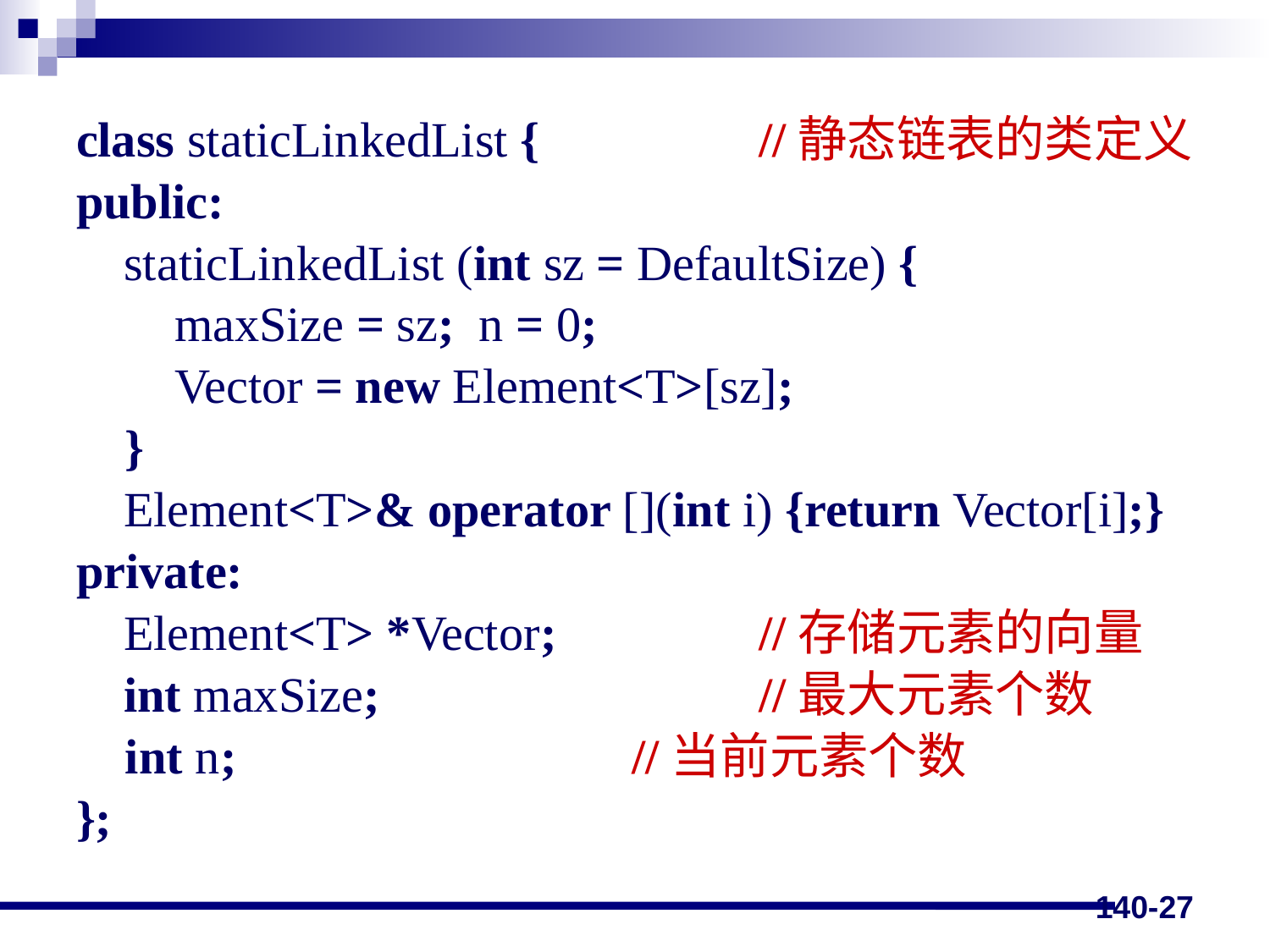

class staticLinkedList {		//静态链表的类定义
public:
	staticLinkedList (int sz = DefaultSize) {
        maxSize = sz;  n = 0;
        Vector = new Element<T>[sz];
    }
	Element<T>& operator [](int i) {return Vector[i];}
private:
	Element<T> *Vector;		//存储元素的向量
	int maxSize;	     		//最大元素个数
    int n;				//当前元素个数
};
140-27